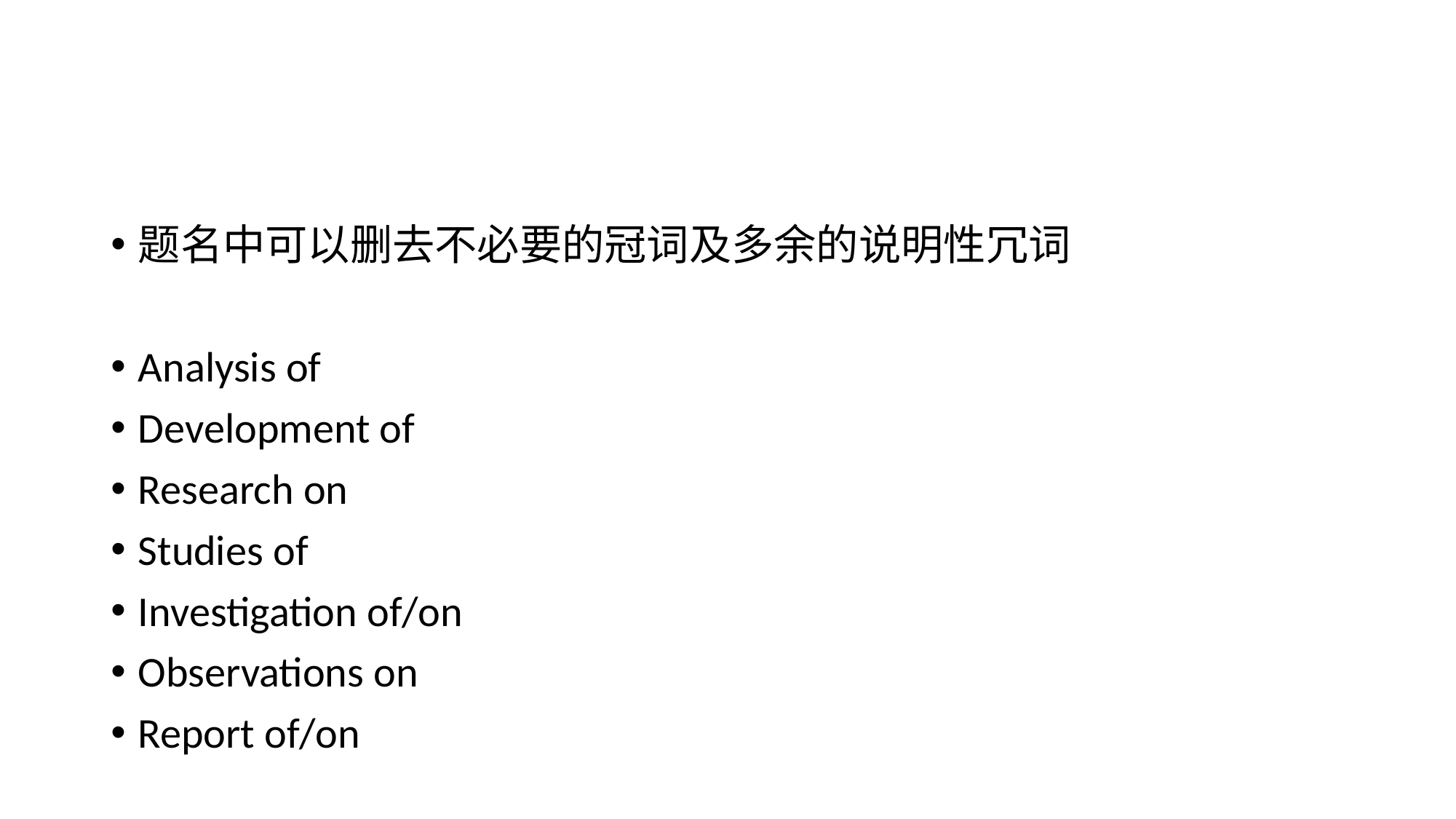

#
题名中可以删去不必要的冠词及多余的说明性冗词

Analysis of
Development of
Research on
Studies of
Investigation of/on
Observations on
Report of/on